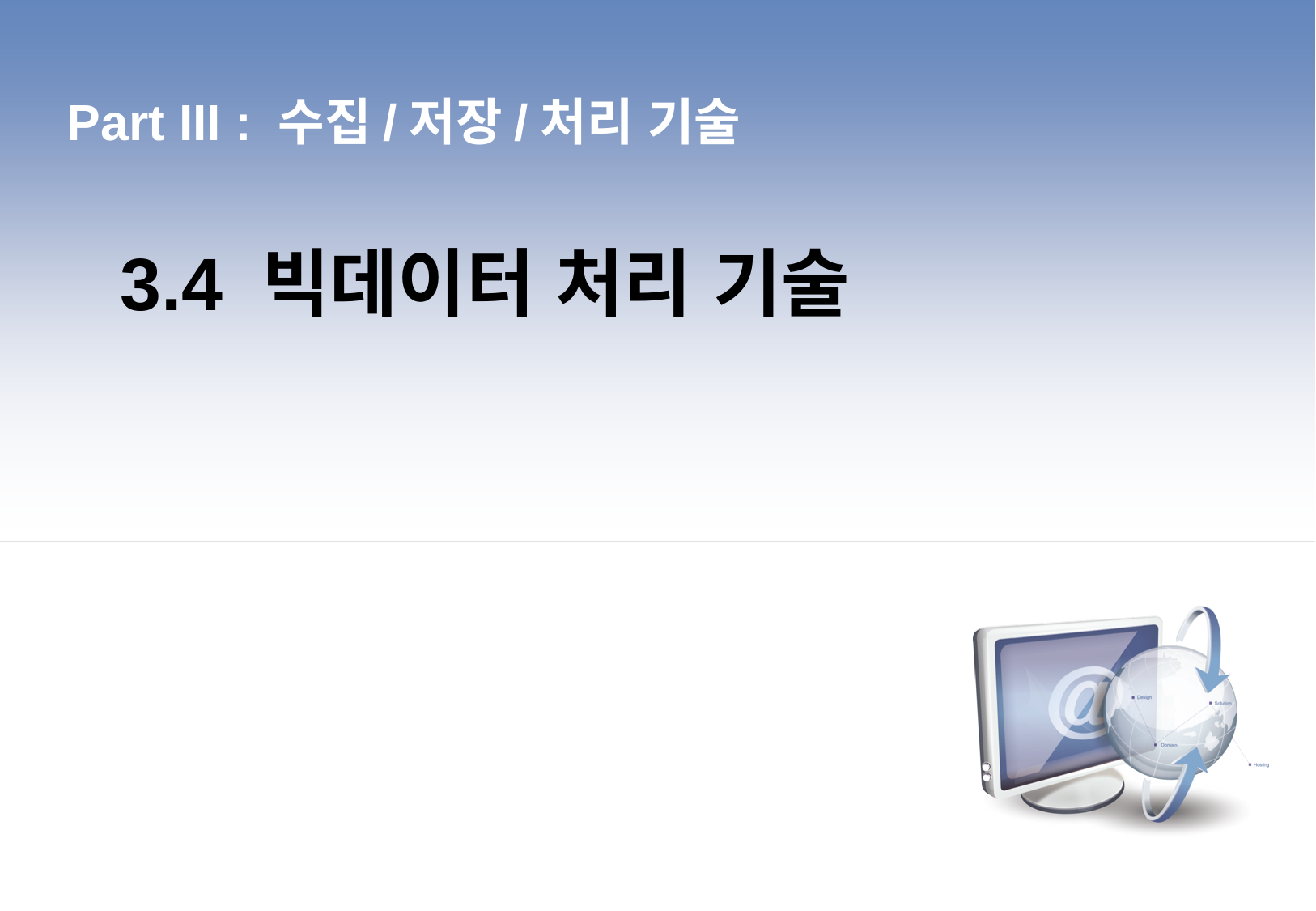

Part III : 수집/저장/처리 기술
3.4 빅데이터 처리 기술